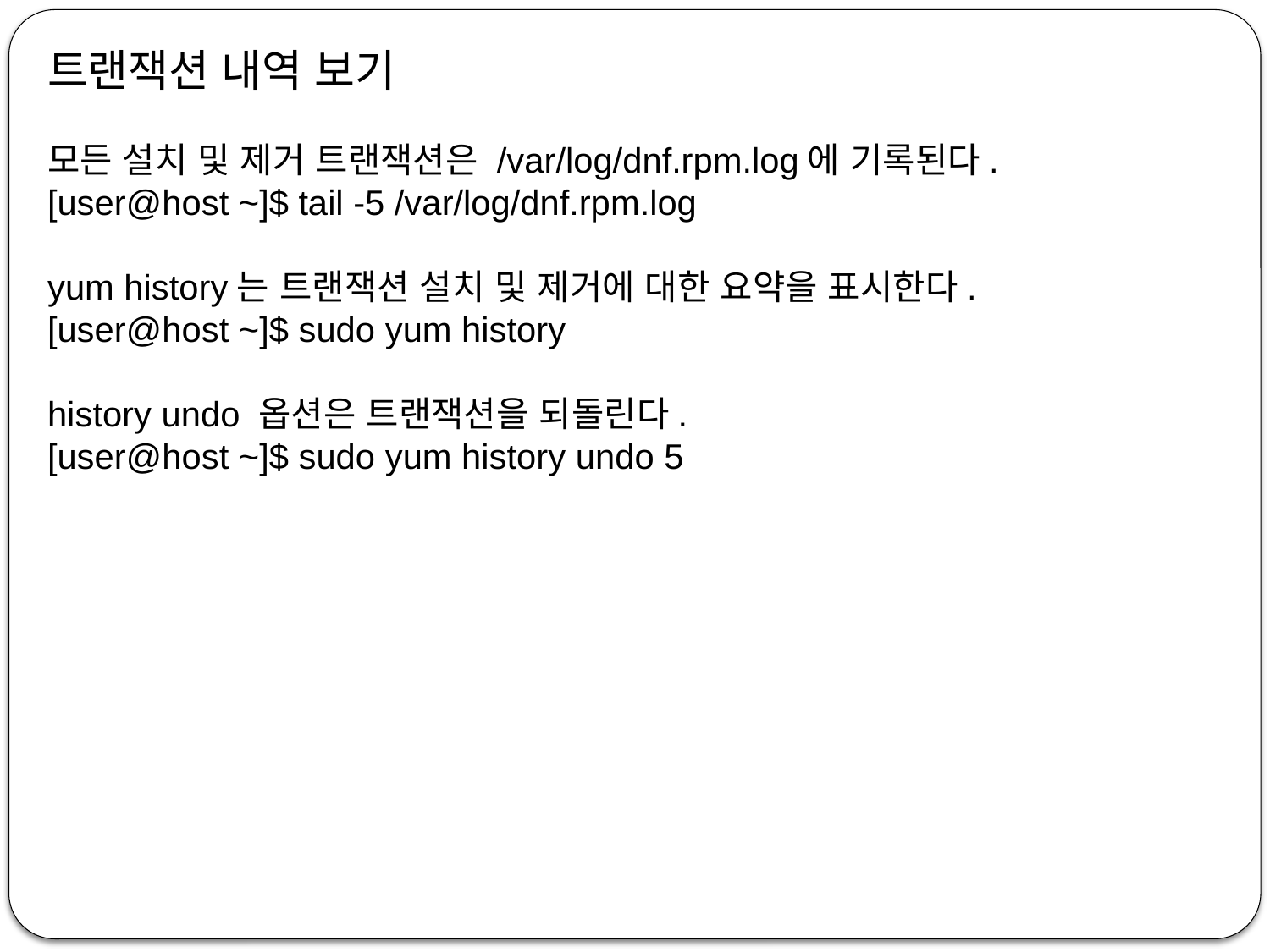

트랜잭션 내역 보기

모든 설치 및 제거 트랜잭션은 /var/log/dnf.rpm.log에 기록된다.
[user@host ~]$ tail -5 /var/log/dnf.rpm.log

yum history는 트랜잭션 설치 및 제거에 대한 요약을 표시한다.
[user@host ~]$ sudo yum history

history undo 옵션은 트랜잭션을 되돌린다.
[user@host ~]$ sudo yum history undo 5